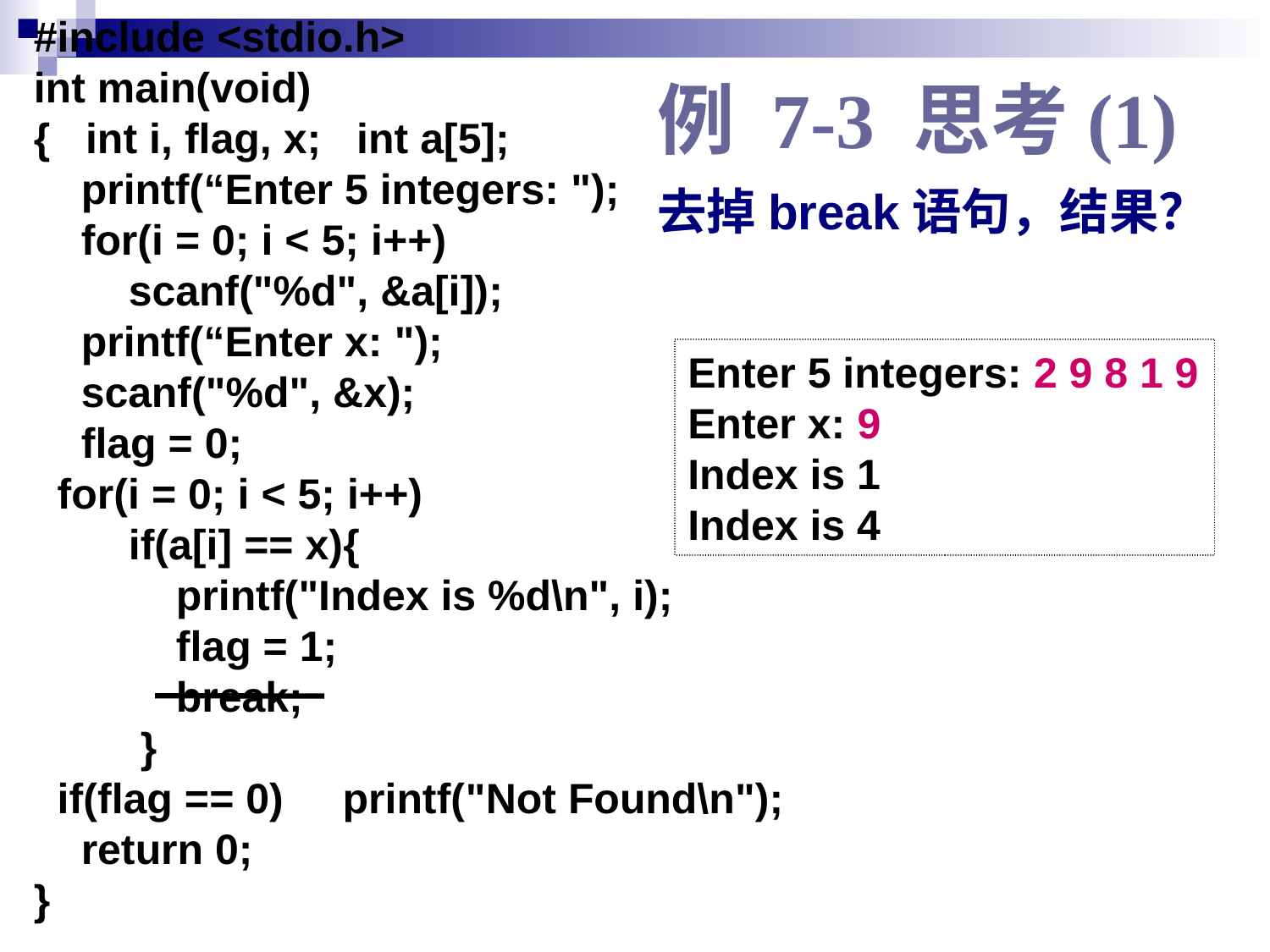

#include <stdio.h>
int main(void)
{   int i, flag, x;   int a[5];
    printf(“Enter 5 integers: ");
    for(i = 0; i < 5; i++)
        scanf("%d", &a[i]);
    printf(“Enter x: ");
    scanf("%d", &x);
    flag = 0;
  for(i = 0; i < 5; i++)
        if(a[i] == x){
            printf("Index is %d\n", i);
            flag = 1;
            break;
         }
  if(flag == 0)     printf("Not Found\n");
    return 0;
}
# 例 7-3 思考(1)
去掉break语句，结果？
Enter 5 integers: 2 9 8 1 9
Enter x: 9
Index is 1
Index is 4